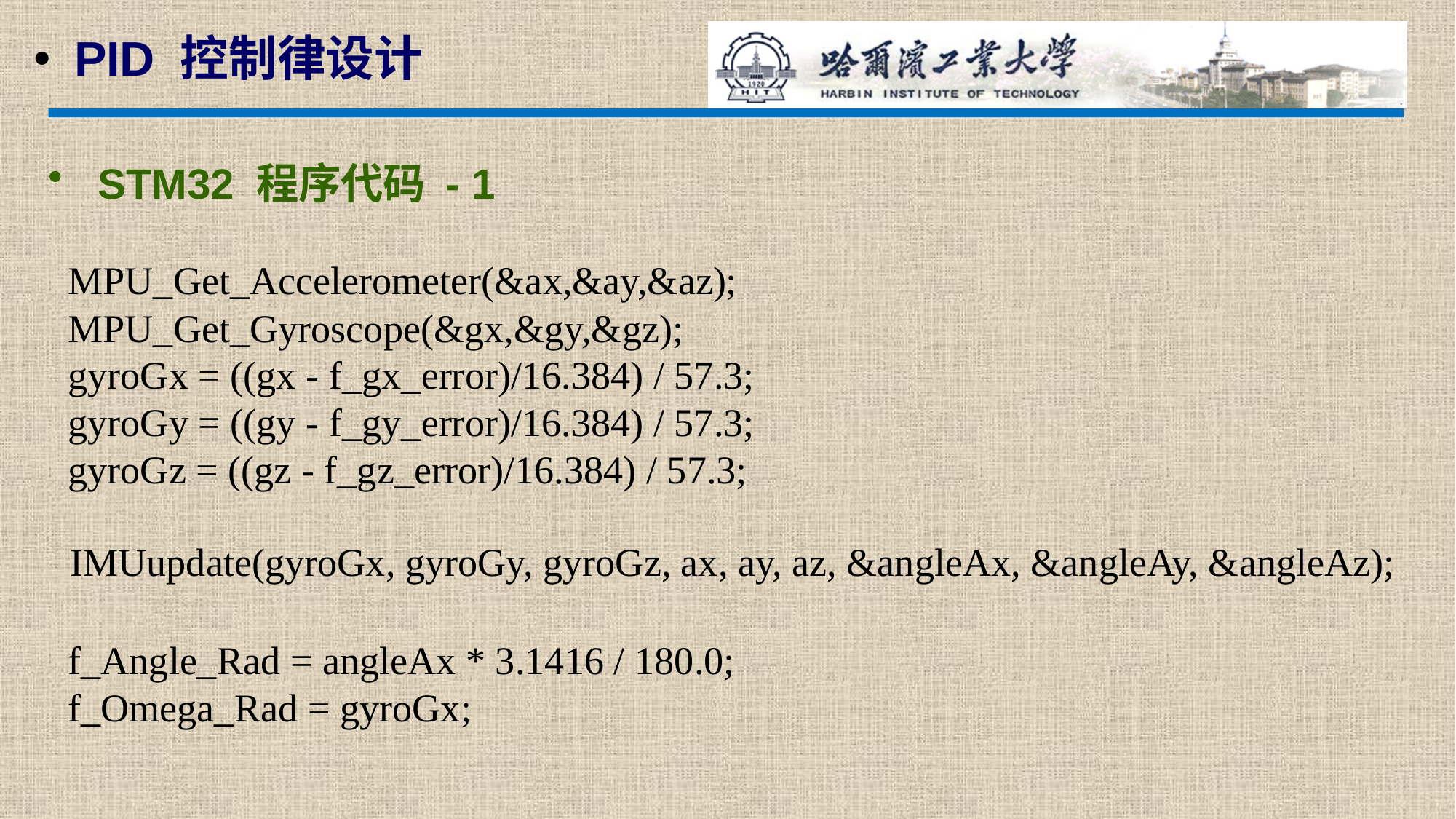

PID 控制律设计
  STM32 程序代码 - 1
MPU_Get_Accelerometer(&ax,&ay,&az);
MPU_Get_Gyroscope(&gx,&gy,&gz);
gyroGx = ((gx - f_gx_error)/16.384) / 57.3;
gyroGy = ((gy - f_gy_error)/16.384) / 57.3;
gyroGz = ((gz - f_gz_error)/16.384) / 57.3;

IMUupdate(gyroGx, gyroGy, gyroGz, ax, ay, az, &angleAx, &angleAy, &angleAz);
f_Angle_Rad = angleAx * 3.1416 / 180.0;
f_Omega_Rad = gyroGx;